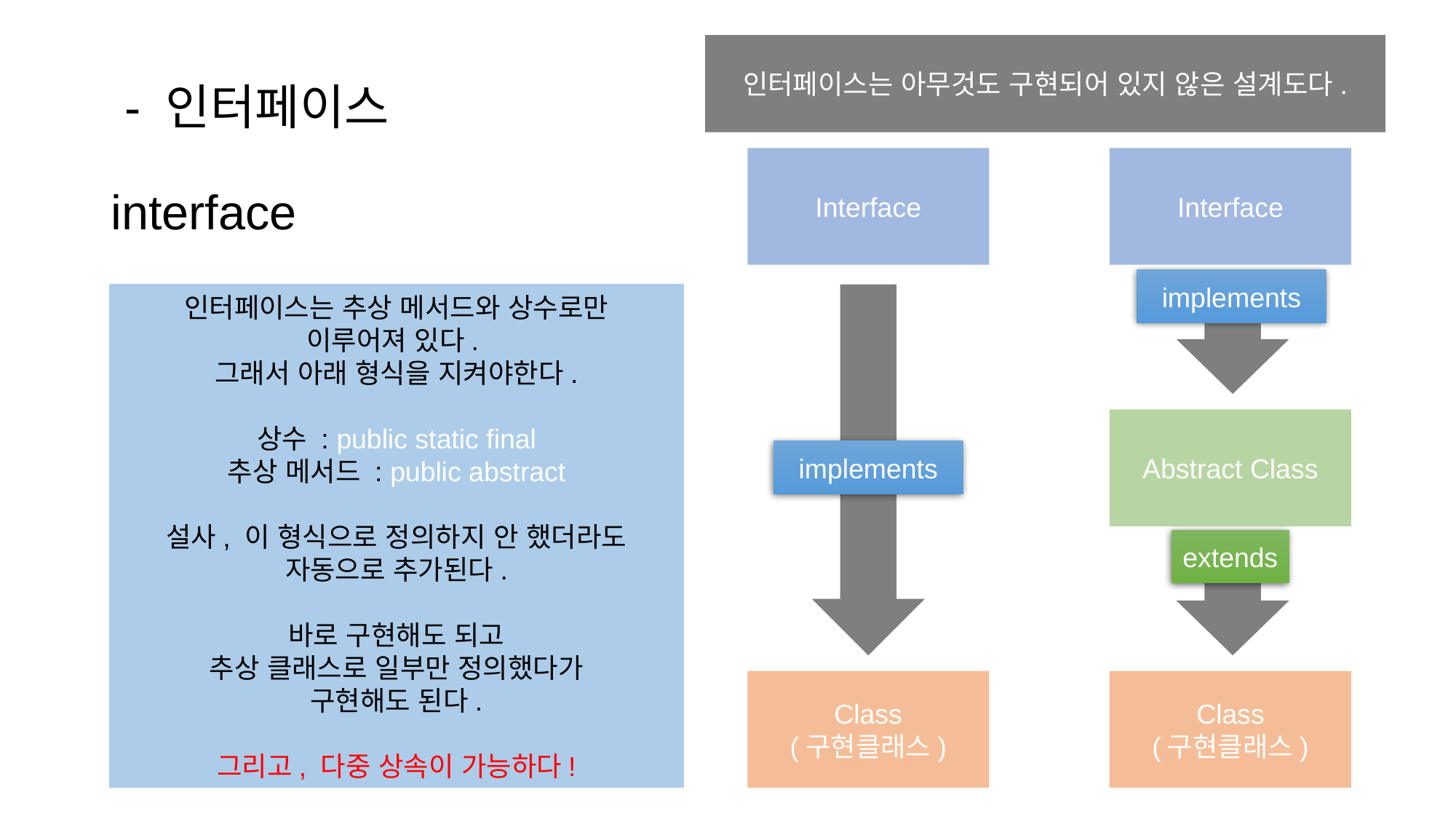

인터페이스는 아무것도 구현되어 있지 않은 설계도다.
# - 인터페이스 interface
Interface
Interface
implements

인터페이스는 추상 메서드와 상수로만
이루어져 있다.
그래서 아래 형식을 지켜야한다.

상수 : public static final
추상 메서드 : public abstract

설사, 이 형식으로 정의하지 안 했더라도
자동으로 추가된다.

바로 구현해도 되고
추상 클래스로 일부만 정의했다가
구현해도 된다.

그리고, 다중 상속이 가능하다!
Abstract Class

implements
extends

Class
(구현클래스)
Class
(구현클래스)